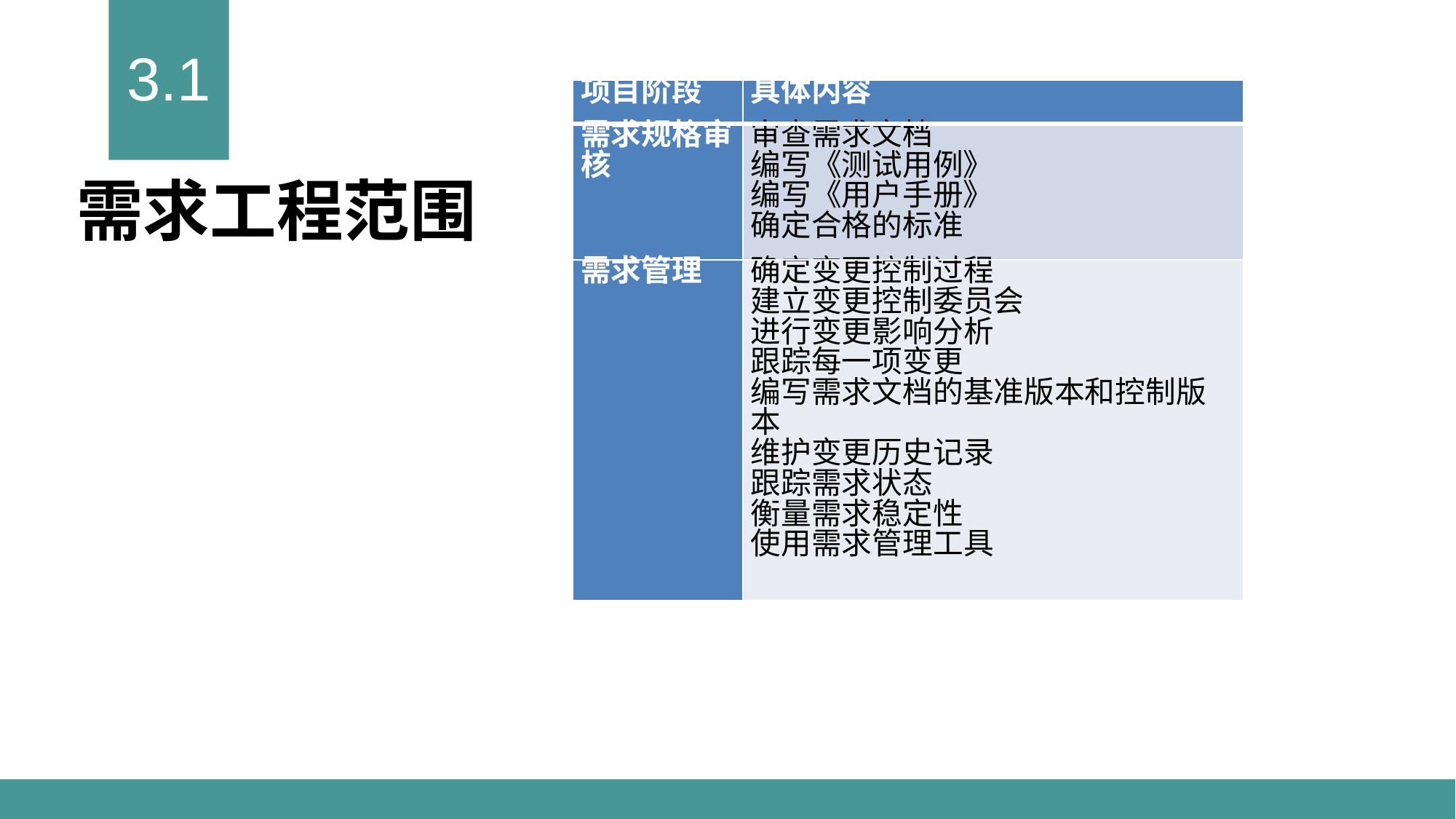

3.1
| 项目阶段 | 具体内容 |
| --- | --- |
| 需求规格审核 | 审查需求文档 编写《测试用例》 编写《用户手册》 确定合格的标准 |
| 需求管理 | 确定变更控制过程 建立变更控制委员会 进行变更影响分析 跟踪每一项变更 编写需求文档的基准版本和控制版本 维护变更历史记录 跟踪需求状态 衡量需求稳定性 使用需求管理工具 |
需求工程范围